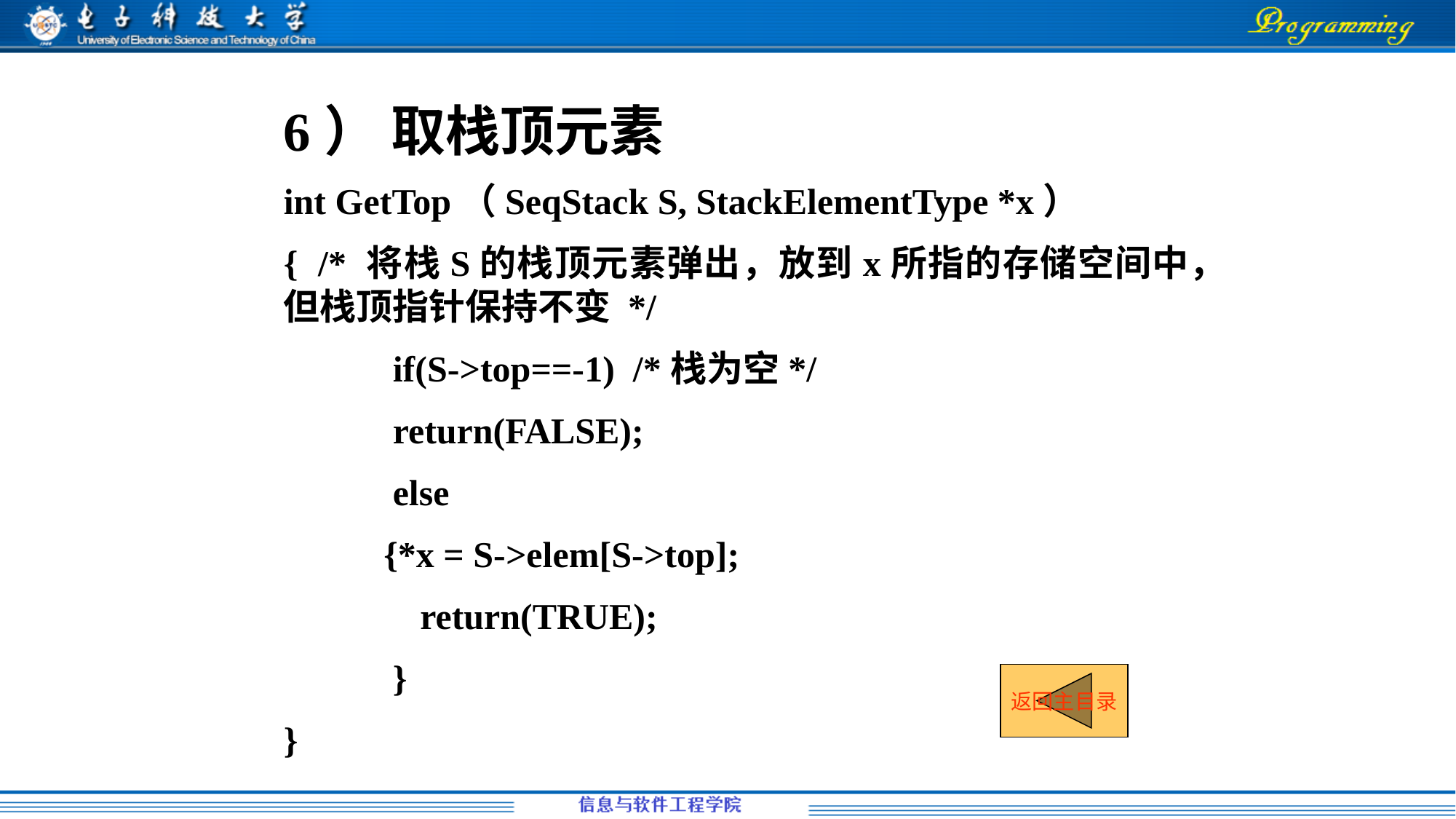

6） 取栈顶元素
int GetTop（SeqStack S, StackElementType *x）
{  /* 将栈S的栈顶元素弹出，放到x所指的存储空间中，但栈顶指针保持不变 */
	if(S->top==-1)  /*栈为空*/
            return(FALSE);
	else
           {*x = S->elem[S->top];
               return(TRUE);
            }
}
返回主目录